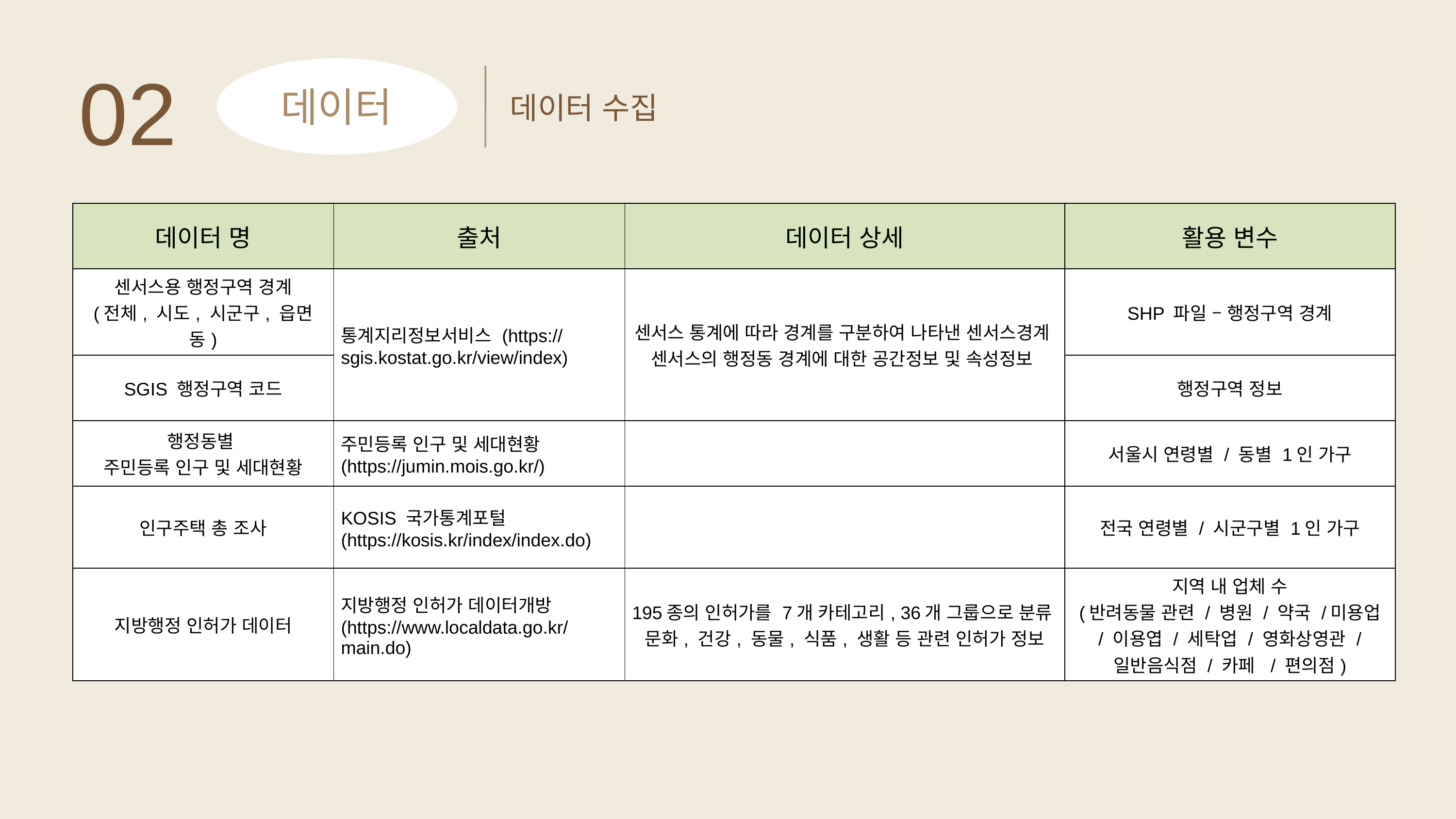

02

데이터 수집
데이터
| 데이터 명 | 출처 | 데이터 상세 | 활용 변수 |
| --- | --- | --- | --- |
| 센서스용 행정구역 경계 (전체, 시도, 시군구, 읍면동) | 통계지리정보서비스 (https://sgis.kostat.go.kr/view/index) | 센서스 통계에 따라 경계를 구분하여 나타낸 센서스경계 센서스의 행정동 경계에 대한 공간정보 및 속성정보 | SHP 파일 – 행정구역 경계 |
| SGIS 행정구역 코드 |  |  | 행정구역 정보 |
| 행정동별 주민등록 인구 및 세대현황 | 주민등록 인구 및 세대현황 (https://jumin.mois.go.kr/) |  | 서울시 연령별 / 동별 1인 가구 |
| 인구주택 총 조사 | KOSIS 국가통계포털 (https://kosis.kr/index/index.do) |  | 전국 연령별 / 시군구별 1인 가구 |
| 지방행정 인허가 데이터 | 지방행정 인허가 데이터개방 (https://www.localdata.go.kr/main.do) | 195종의 인허가를 7개 카테고리, 36개 그룹으로 분류 문화, 건강, 동물, 식품, 생활 등 관련 인허가 정보 | 지역 내 업체 수 (반려동물 관련 / 병원 / 약국 /미용업 / 이용엽 / 세탁업 / 영화상영관 / 일반음식점 / 카페 / 편의점) |